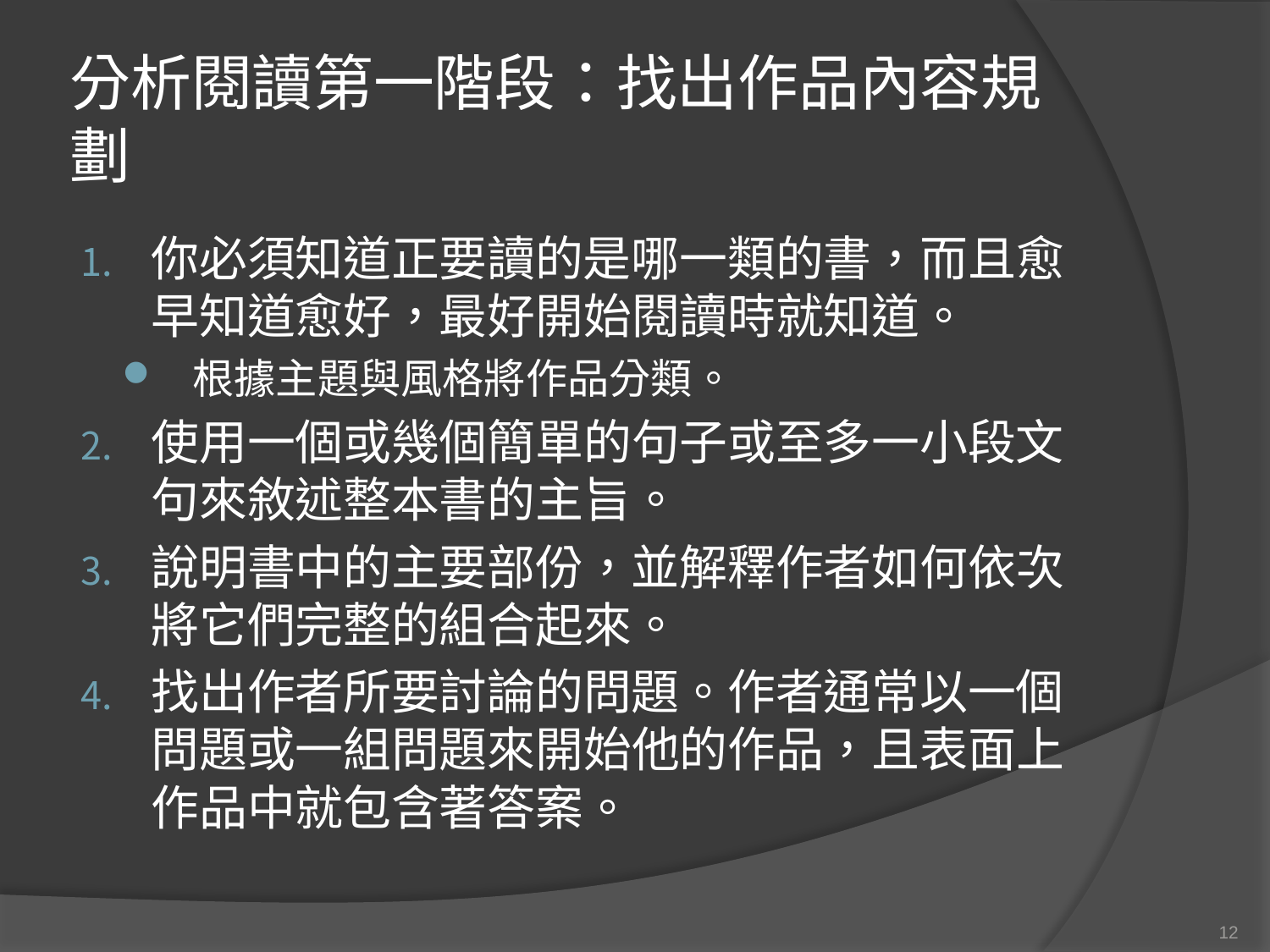

# 分析閱讀第一階段：找出作品內容規劃
你必須知道正要讀的是哪一類的書，而且愈早知道愈好，最好開始閱讀時就知道。
根據主題與風格將作品分類。
使用一個或幾個簡單的句子或至多一小段文句來敘述整本書的主旨。
說明書中的主要部份，並解釋作者如何依次將它們完整的組合起來。
找出作者所要討論的問題。作者通常以一個問題或一組問題來開始他的作品，且表面上作品中就包含著答案。

12